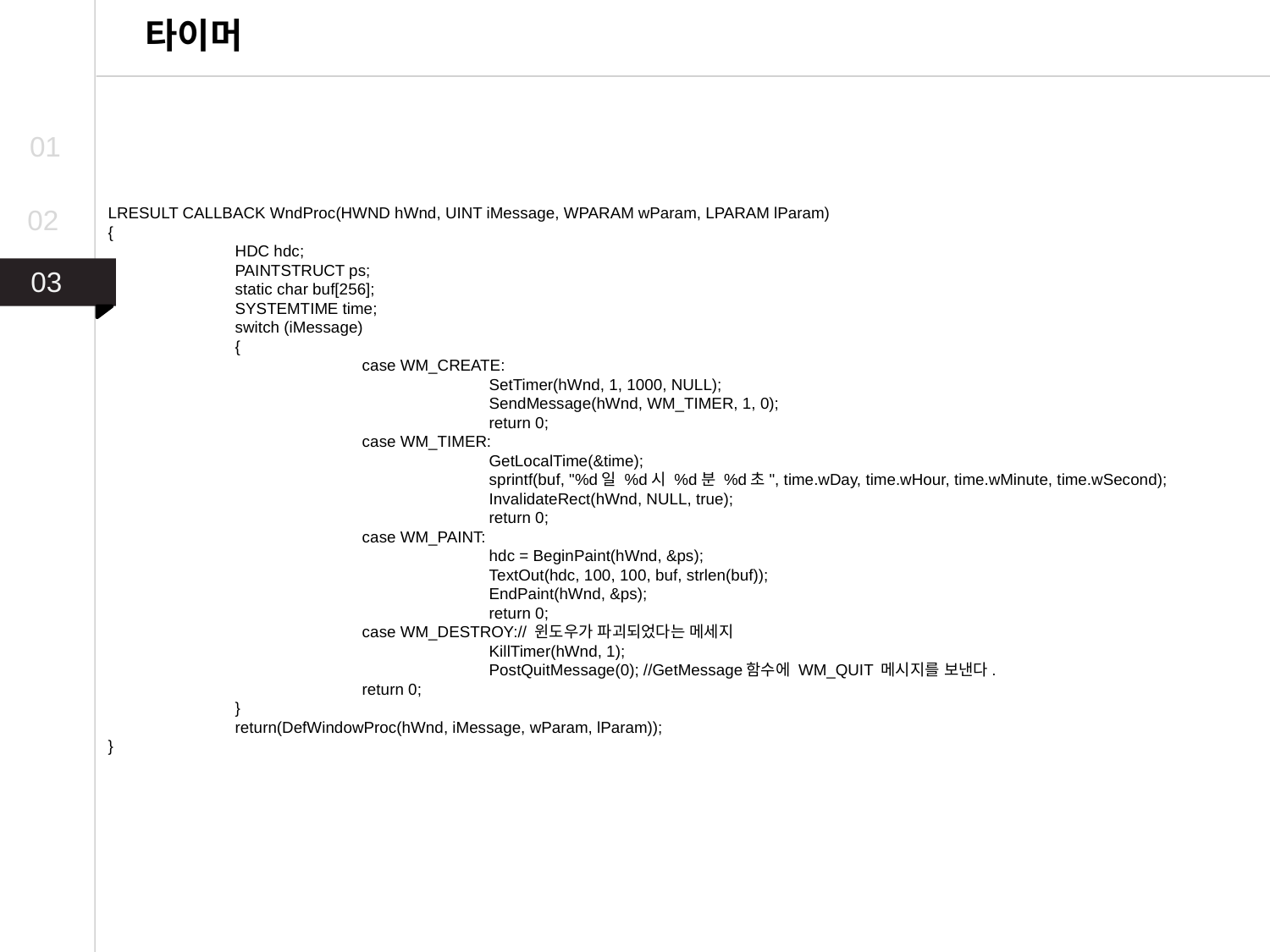

타이머
01
02
LRESULT CALLBACK WndProc(HWND hWnd, UINT iMessage, WPARAM wParam, LPARAM lParam)
{
	HDC hdc;
	PAINTSTRUCT ps;
	static char buf[256];
	SYSTEMTIME time;
	switch (iMessage)
	{
		case WM_CREATE:
			SetTimer(hWnd, 1, 1000, NULL);
			SendMessage(hWnd, WM_TIMER, 1, 0);
			return 0;
		case WM_TIMER:
			GetLocalTime(&time);
			sprintf(buf, "%d일 %d시 %d분 %d초", time.wDay, time.wHour, time.wMinute, time.wSecond);
			InvalidateRect(hWnd, NULL, true);
			return 0;
		case WM_PAINT:
			hdc = BeginPaint(hWnd, &ps);
			TextOut(hdc, 100, 100, buf, strlen(buf));
			EndPaint(hWnd, &ps);
			return 0;
		case WM_DESTROY:// 윈도우가 파괴되었다는 메세지
			KillTimer(hWnd, 1);
			PostQuitMessage(0); //GetMessage함수에 WM_QUIT 메시지를 보낸다.
		return 0;
	}
	return(DefWindowProc(hWnd, iMessage, wParam, lParam));
}
03

03
02